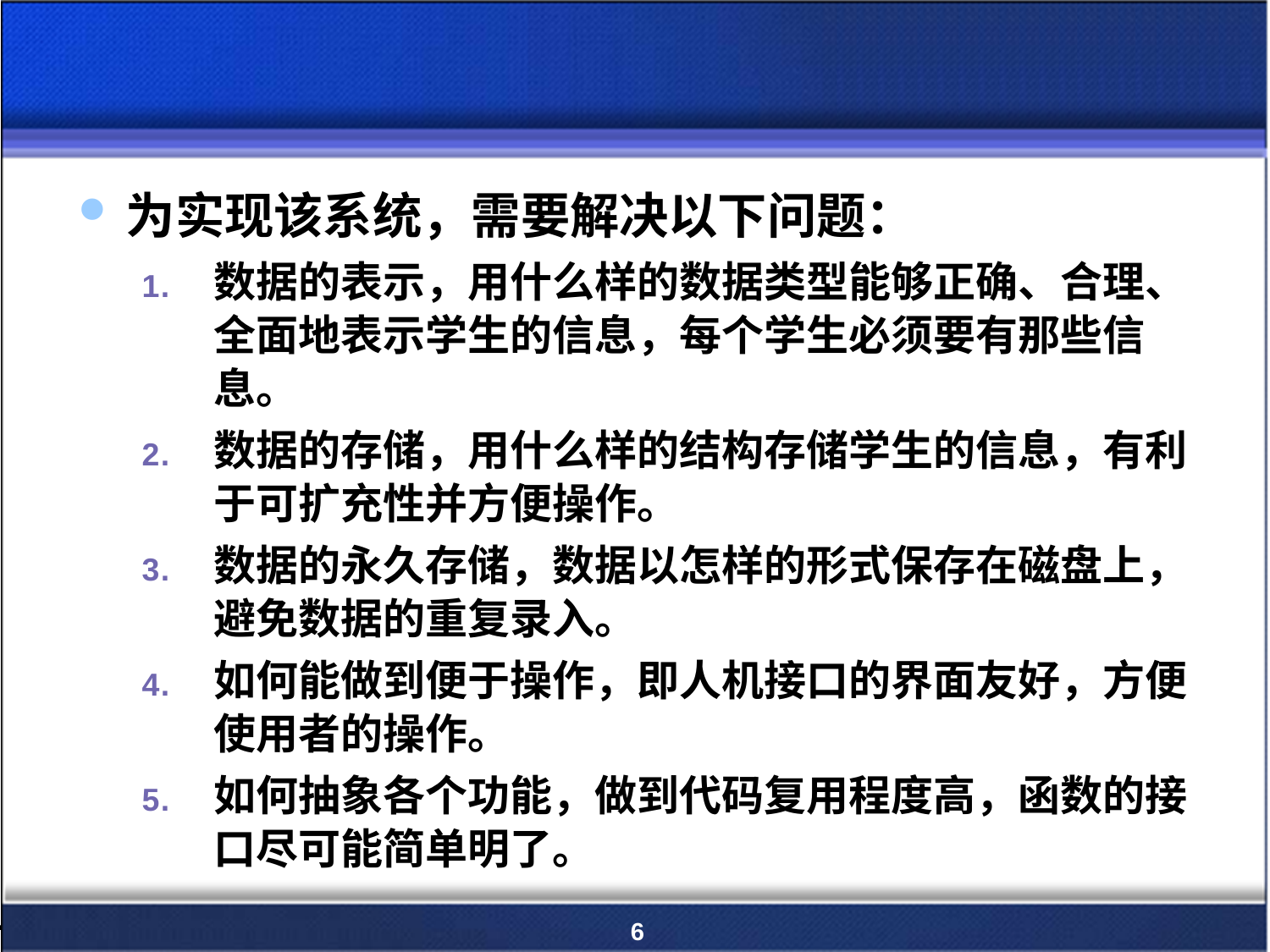

#
为实现该系统，需要解决以下问题：
数据的表示，用什么样的数据类型能够正确、合理、全面地表示学生的信息，每个学生必须要有那些信息。
数据的存储，用什么样的结构存储学生的信息，有利于可扩充性并方便操作。
数据的永久存储，数据以怎样的形式保存在磁盘上，避免数据的重复录入。
如何能做到便于操作，即人机接口的界面友好，方便使用者的操作。
如何抽象各个功能，做到代码复用程度高，函数的接口尽可能简单明了。

6